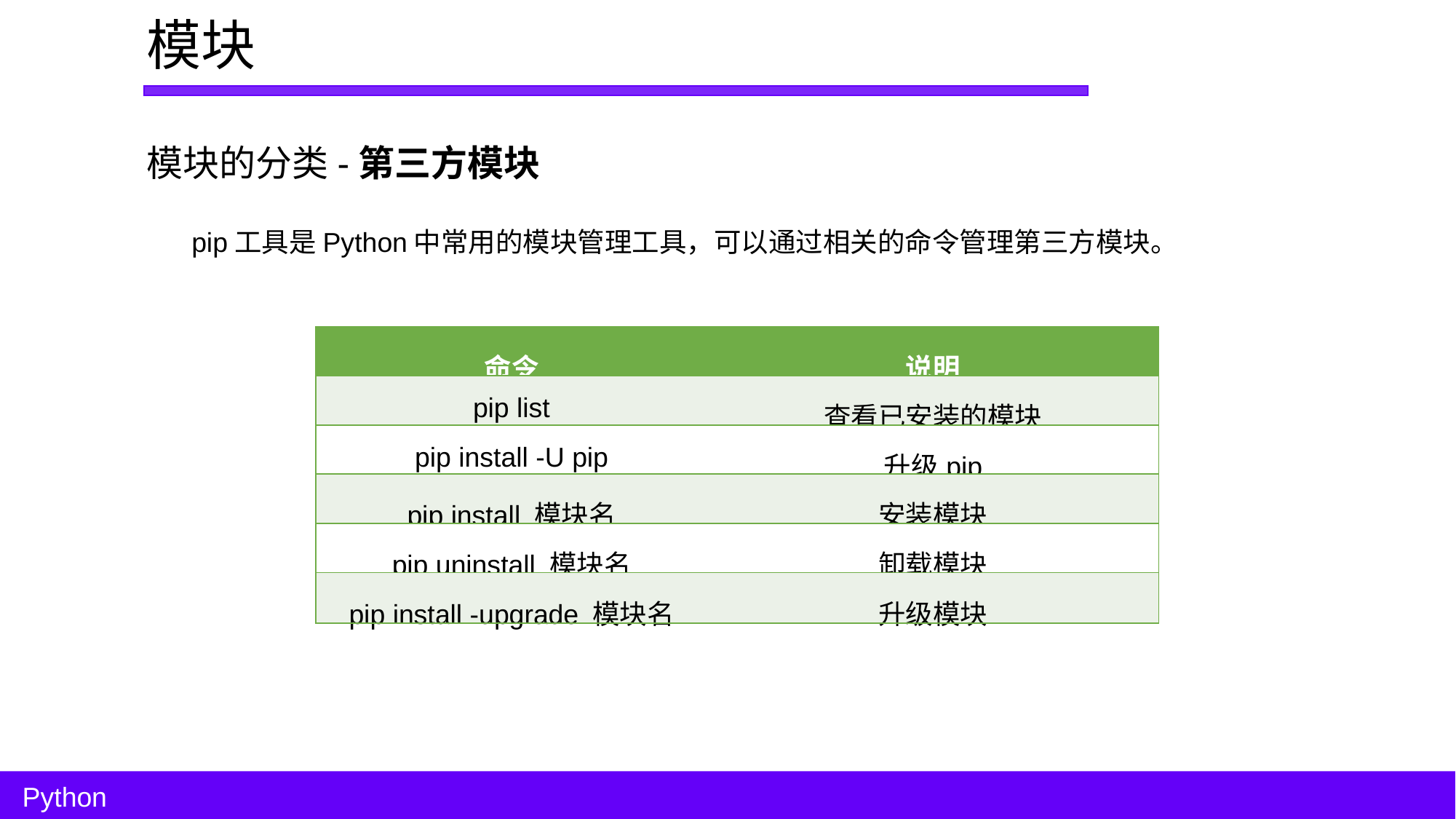

模块
模块的分类-第三方模块
pip工具是Python中常用的模块管理工具，可以通过相关的命令管理第三方模块。
| 命令 | 说明 |
| --- | --- |
| pip list | 查看已安装的模块 |
| pip install -U pip | 升级pip |
| pip install 模块名 | 安装模块 |
| pip uninstall 模块名 | 卸载模块 |
| pip install -upgrade 模块名 | 升级模块 |